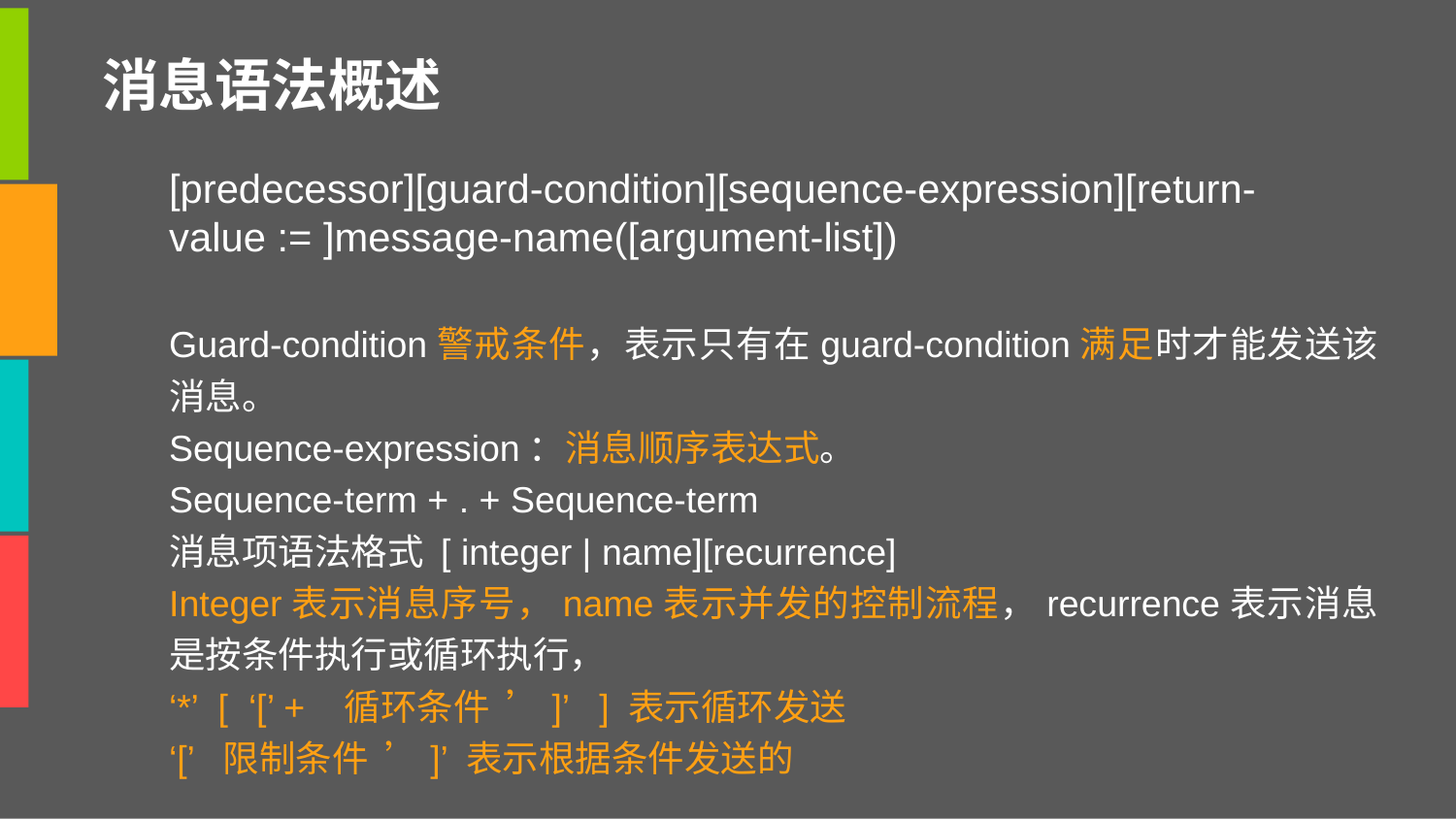

消息语法概述
[predecessor][guard-condition][sequence-expression][return-value := ]message-name([argument-list])

Guard-condition警戒条件，表示只有在guard-condition满足时才能发送该消息。
Sequence-expression：消息顺序表达式。
Sequence-term + . + Sequence-term
消息项语法格式 [ integer | name][recurrence]
Integer表示消息序号，name表示并发的控制流程，recurrence表示消息是按条件执行或循环执行，
‘*’  [  ‘[’ +   循环条件  ’]’   ] 表示循环发送
‘[’  限制条件  ’]’ 表示根据条件发送的